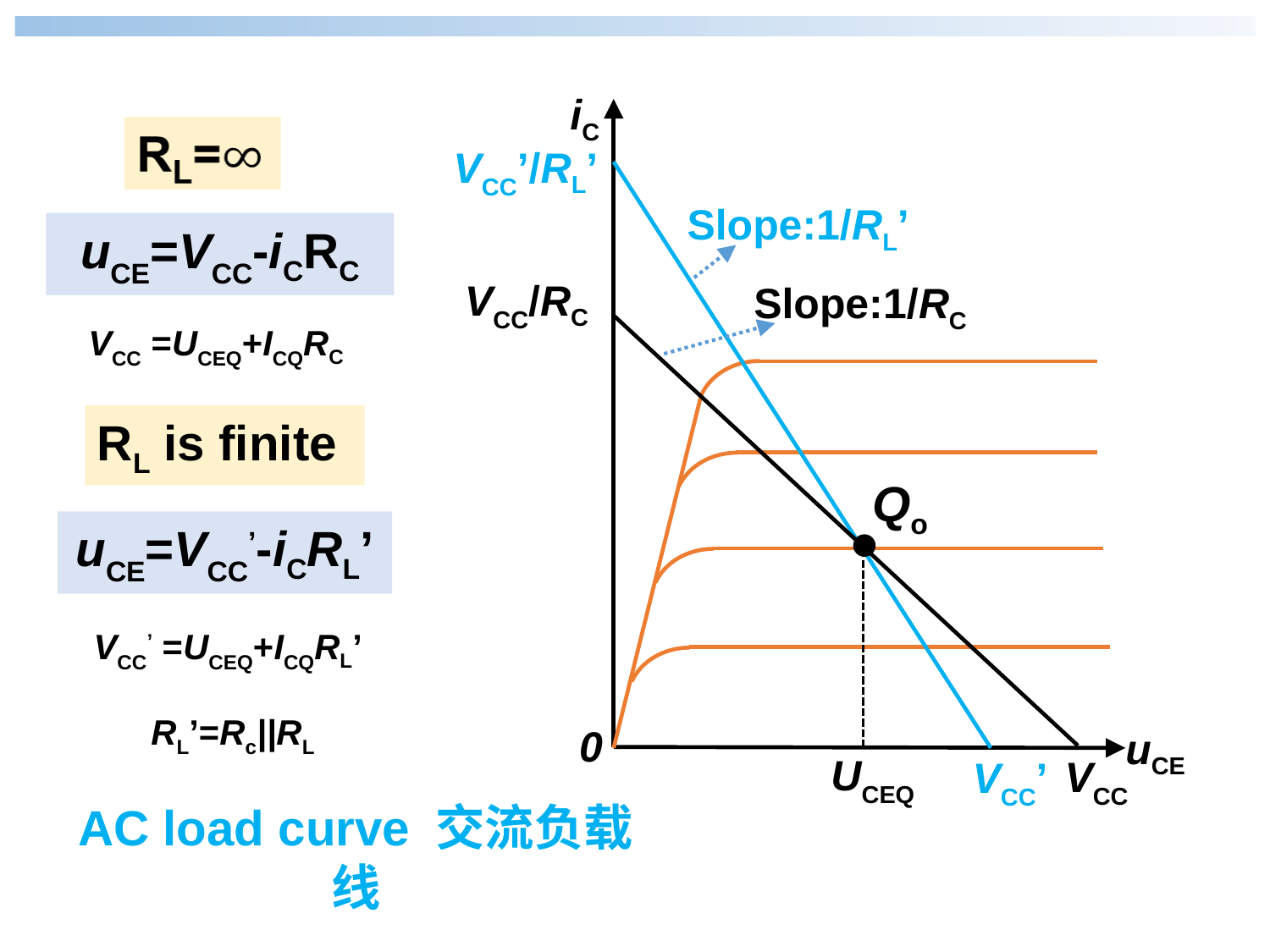

iC
uCE

0

VCC’/RL’
Slope:1/RL’
uCE=VCC-iCRC
VCC/RC
Slope:1/RC
VCC =UCEQ+ICQRC
RL is finite
Qo
uCE=VCC’-iCRL’

VCC’ =UCEQ+ICQRL’
RL’=Rc||RL
UCEQ
VCC
VCC’
AC load curve 交流负载线